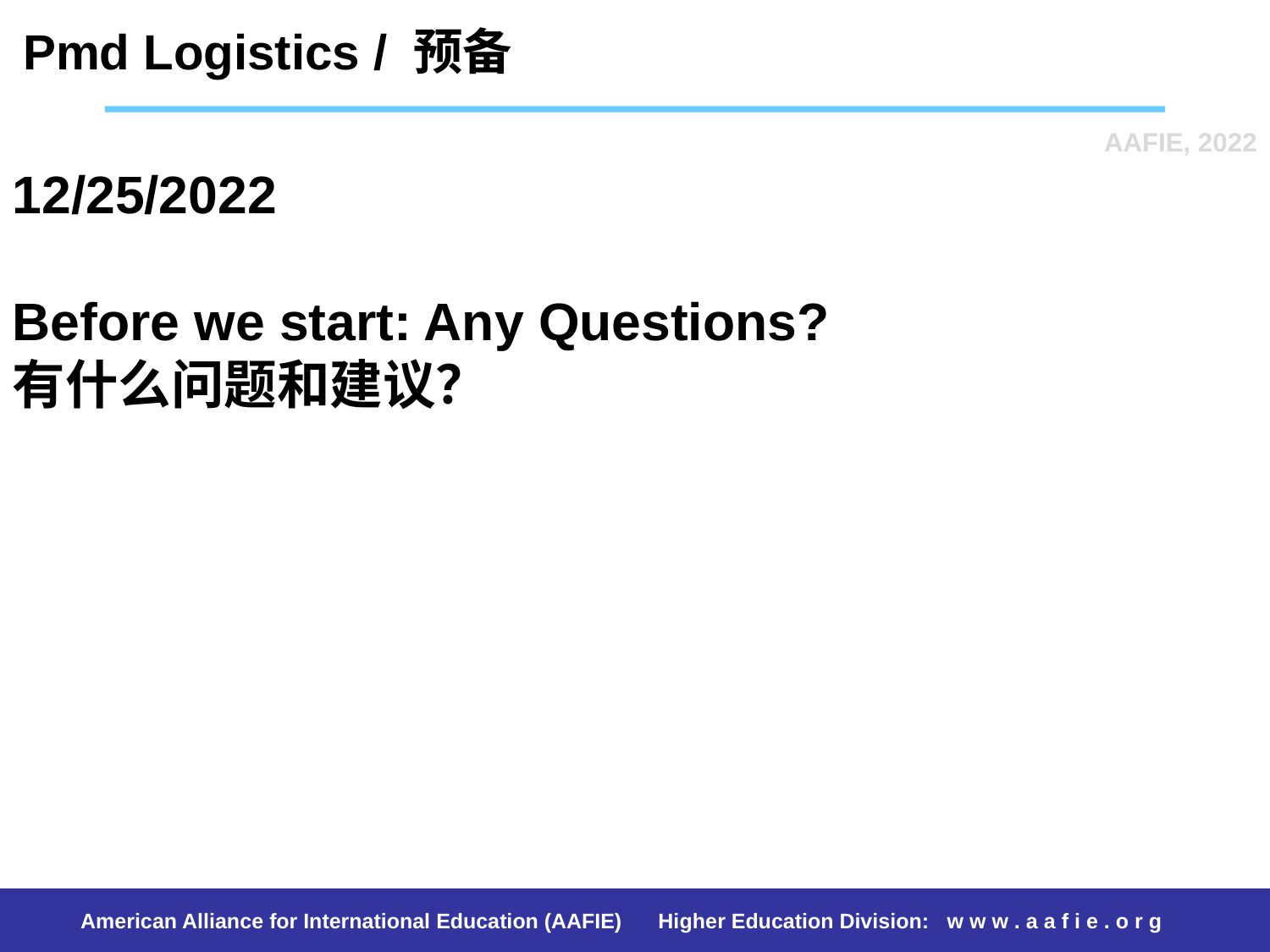

Pmd Logistics / 预备
AAFIE, 2022
# 12/25/2022 Before we start: Any Questions? 有什么问题和建议？